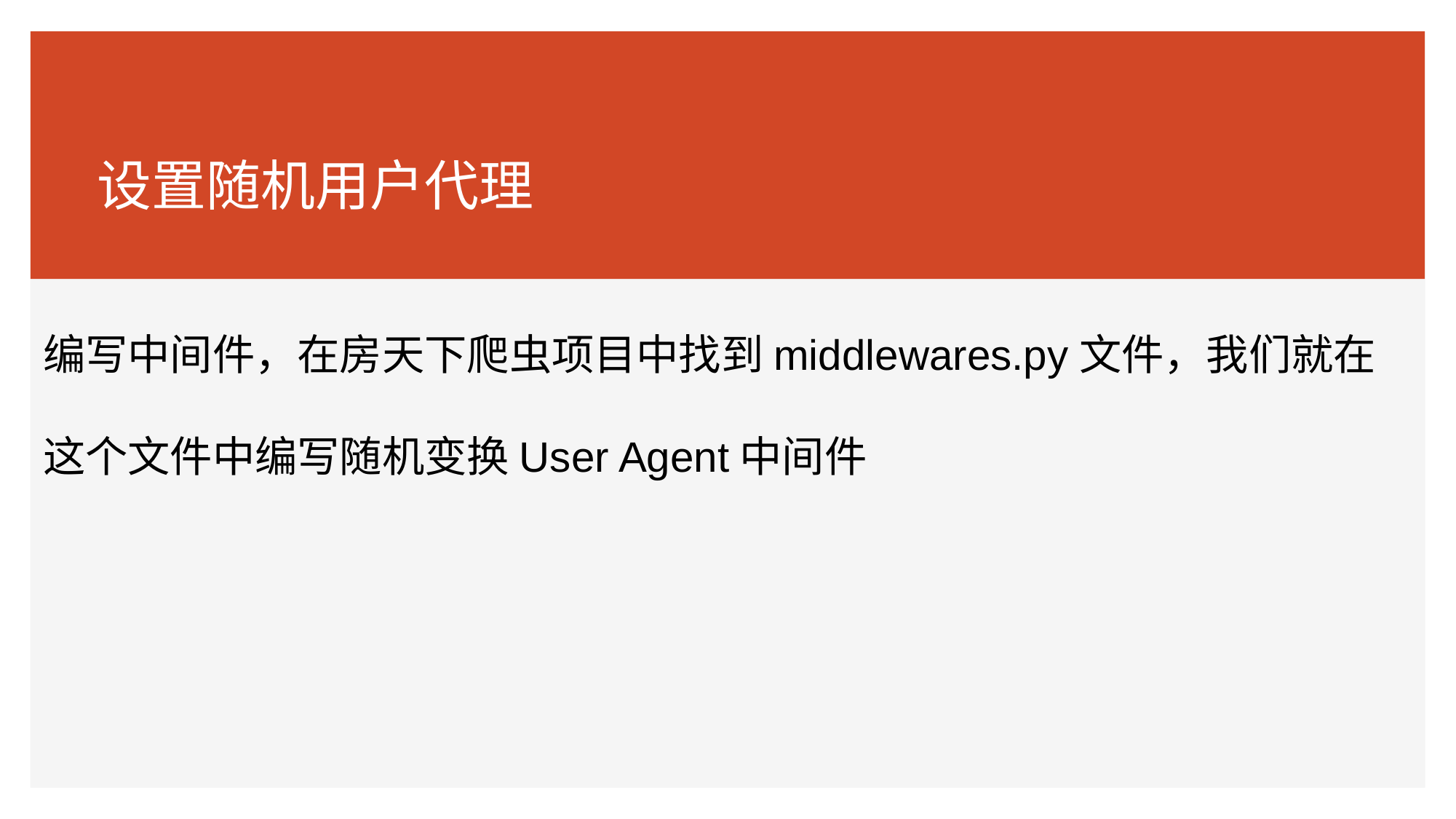

# 设置随机用户代理
编写中间件，在房天下爬虫项目中找到middlewares.py文件，我们就在这个文件中编写随机变换User Agent中间件